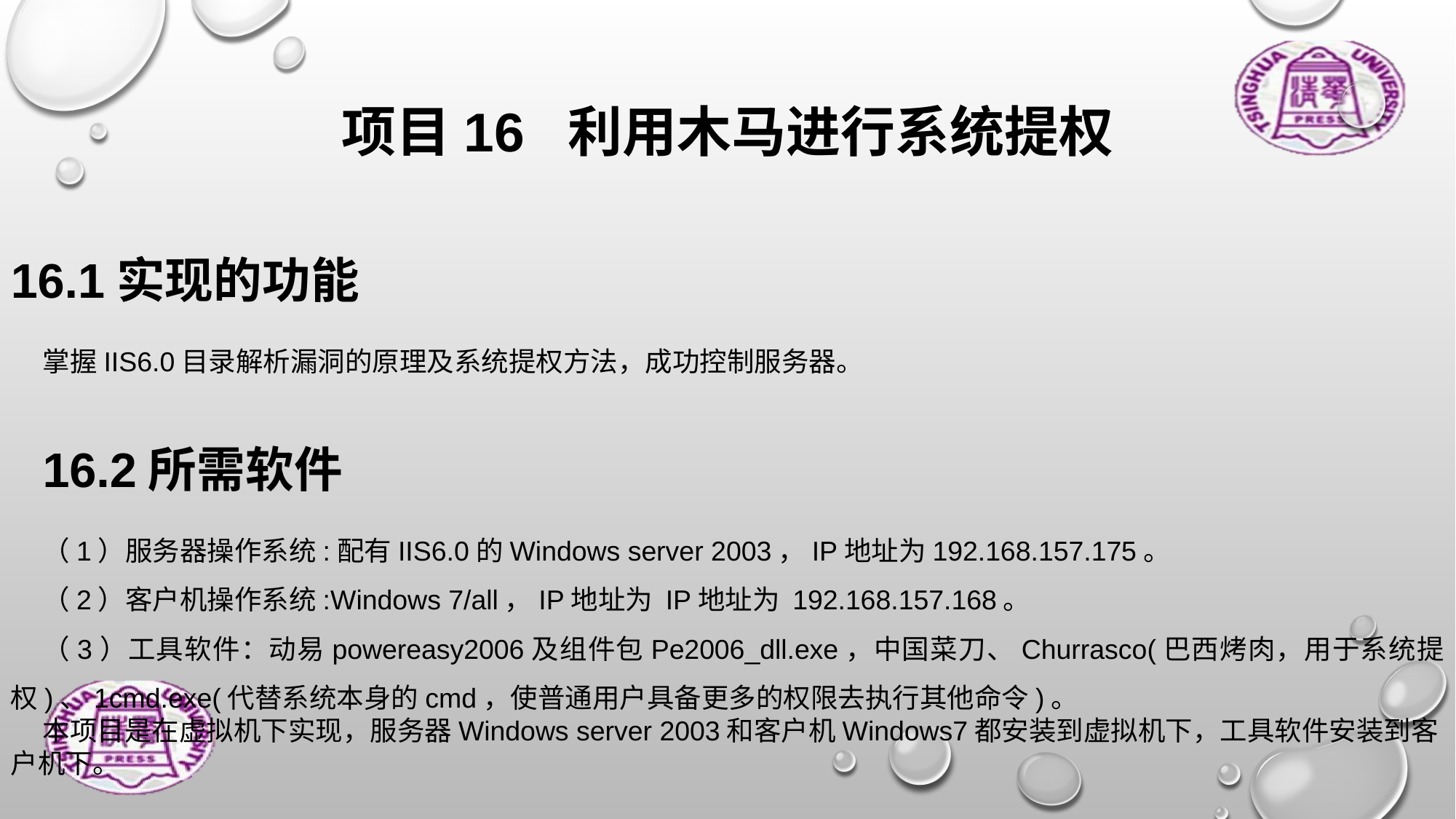

项目16  利用木马进行系统提权
16.1实现的功能
掌握IIS6.0目录解析漏洞的原理及系统提权方法，成功控制服务器。
16.2所需软件
（1）服务器操作系统:配有IIS6.0的Windows server 2003，IP地址为192.168.157.175。
（2）客户机操作系统:Windows 7/all，IP地址为 IP地址为 192.168.157.168。
（3）工具软件：动易powereasy2006及组件包Pe2006_dll.exe，中国菜刀、Churrasco(巴西烤肉，用于系统提权)、1cmd.exe(代替系统本身的cmd，使普通用户具备更多的权限去执行其他命令)。
本项目是在虚拟机下实现，服务器Windows server 2003和客户机Windows7都安装到虚拟机下，工具软件安装到客户机下。